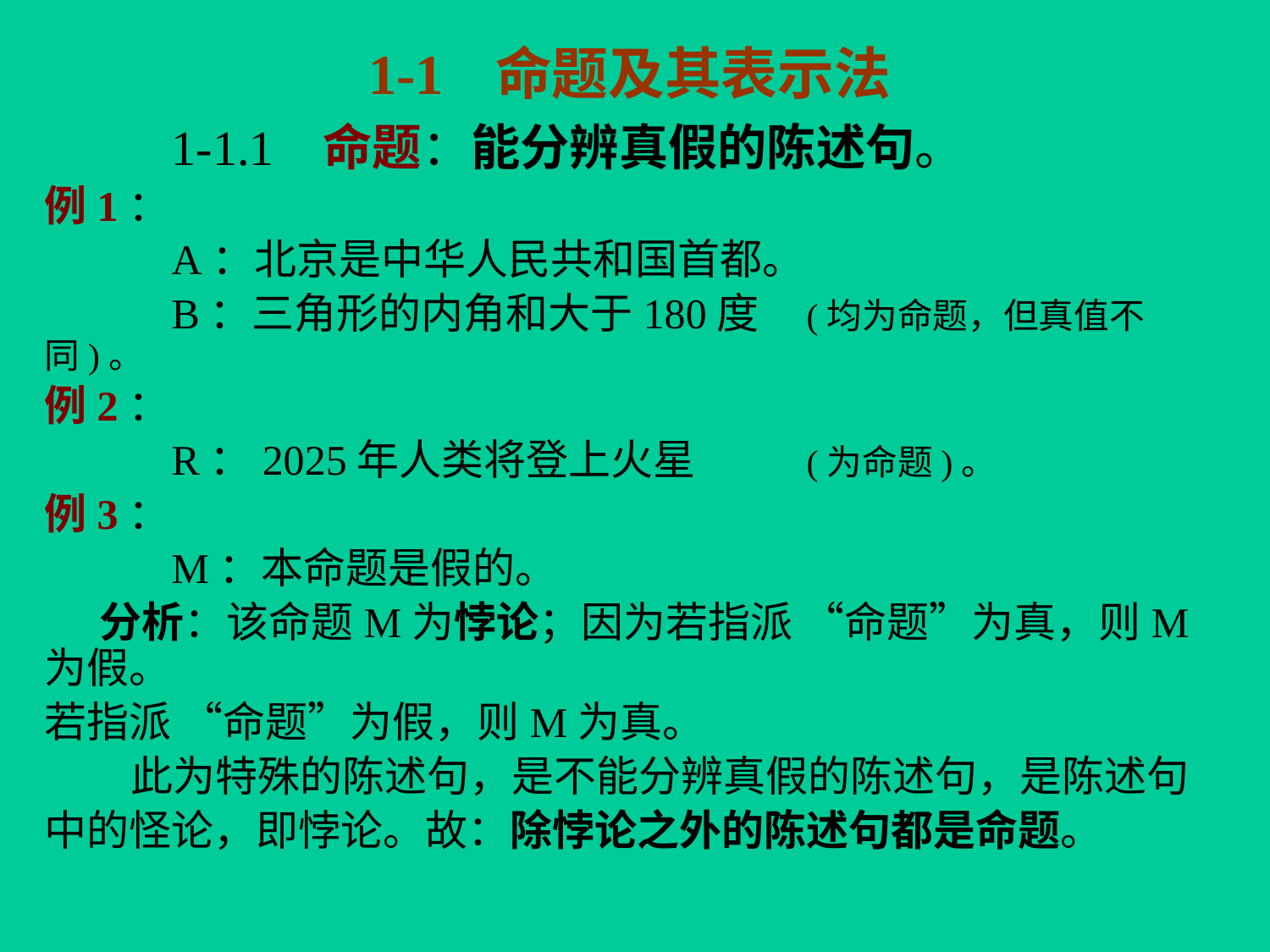

1-1	命题及其表示法
	1-1.1   命题：能分辨真假的陈述句。
例1：
	A：北京是中华人民共和国首都。
	B：三角形的内角和大于180度	(均为命题，但真值不同)。
例2：
	R：2025年人类将登上火星	(为命题)。
例3：
	M：本命题是假的。
      分析：该命题M为悖论；因为若指派 “命题”为真，则M为假。
若指派 “命题”为假，则M为真。
        此为特殊的陈述句，是不能分辨真假的陈述句，是陈述句
中的怪论，即悖论。故：除悖论之外的陈述句都是命题。